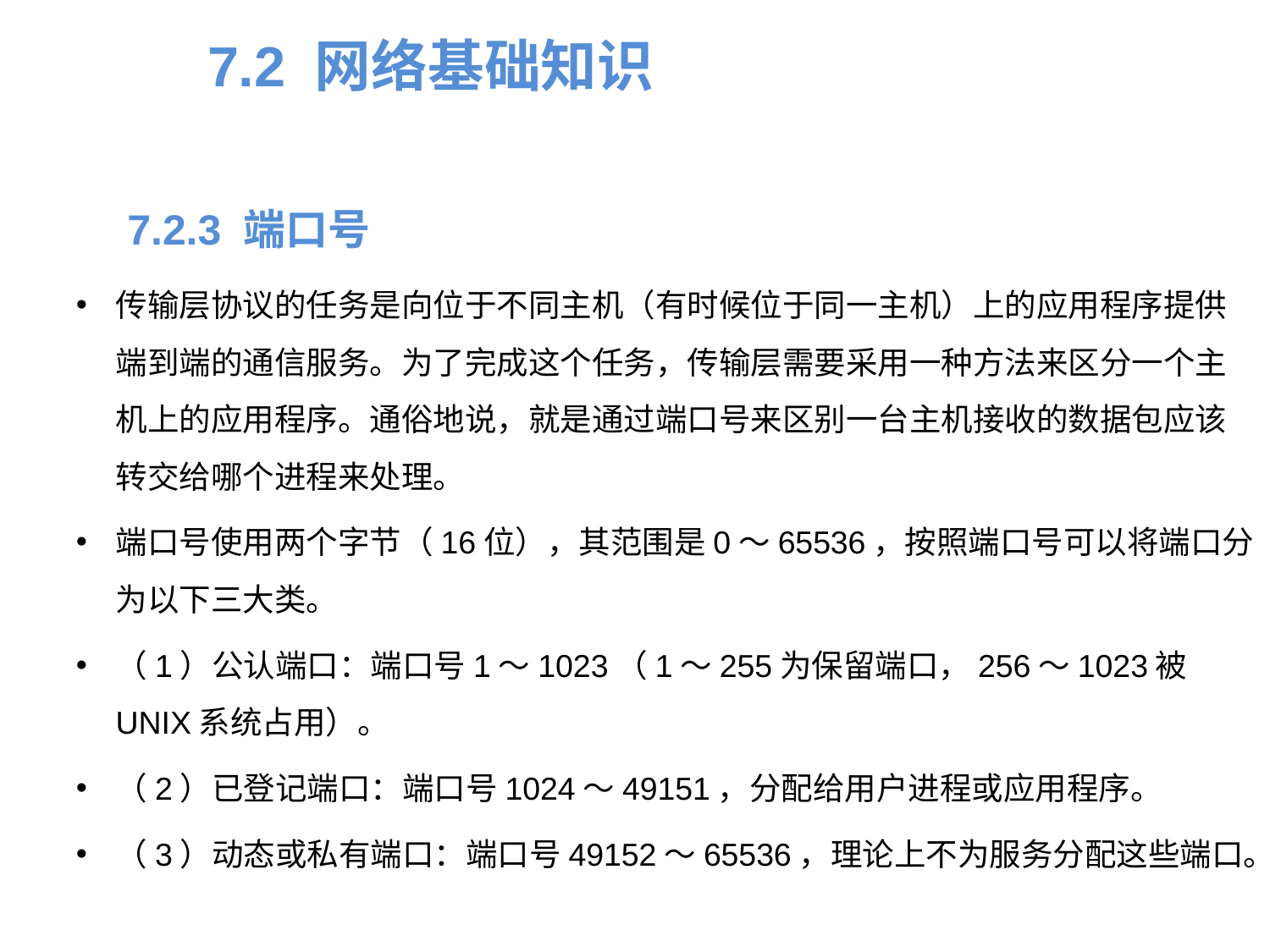

7.2 网络基础知识
7.2.3 端口号
传输层协议的任务是向位于不同主机（有时候位于同一主机）上的应用程序提供端到端的通信服务。为了完成这个任务，传输层需要采用一种方法来区分一个主机上的应用程序。通俗地说，就是通过端口号来区别一台主机接收的数据包应该转交给哪个进程来处理。
端口号使用两个字节（16位），其范围是0～65536，按照端口号可以将端口分为以下三大类。
（1）公认端口：端口号1～1023（1～255为保留端口，256～1023被UNIX系统占用）。
（2）已登记端口：端口号1024～49151，分配给用户进程或应用程序。
（3）动态或私有端口：端口号49152～65536，理论上不为服务分配这些端口。